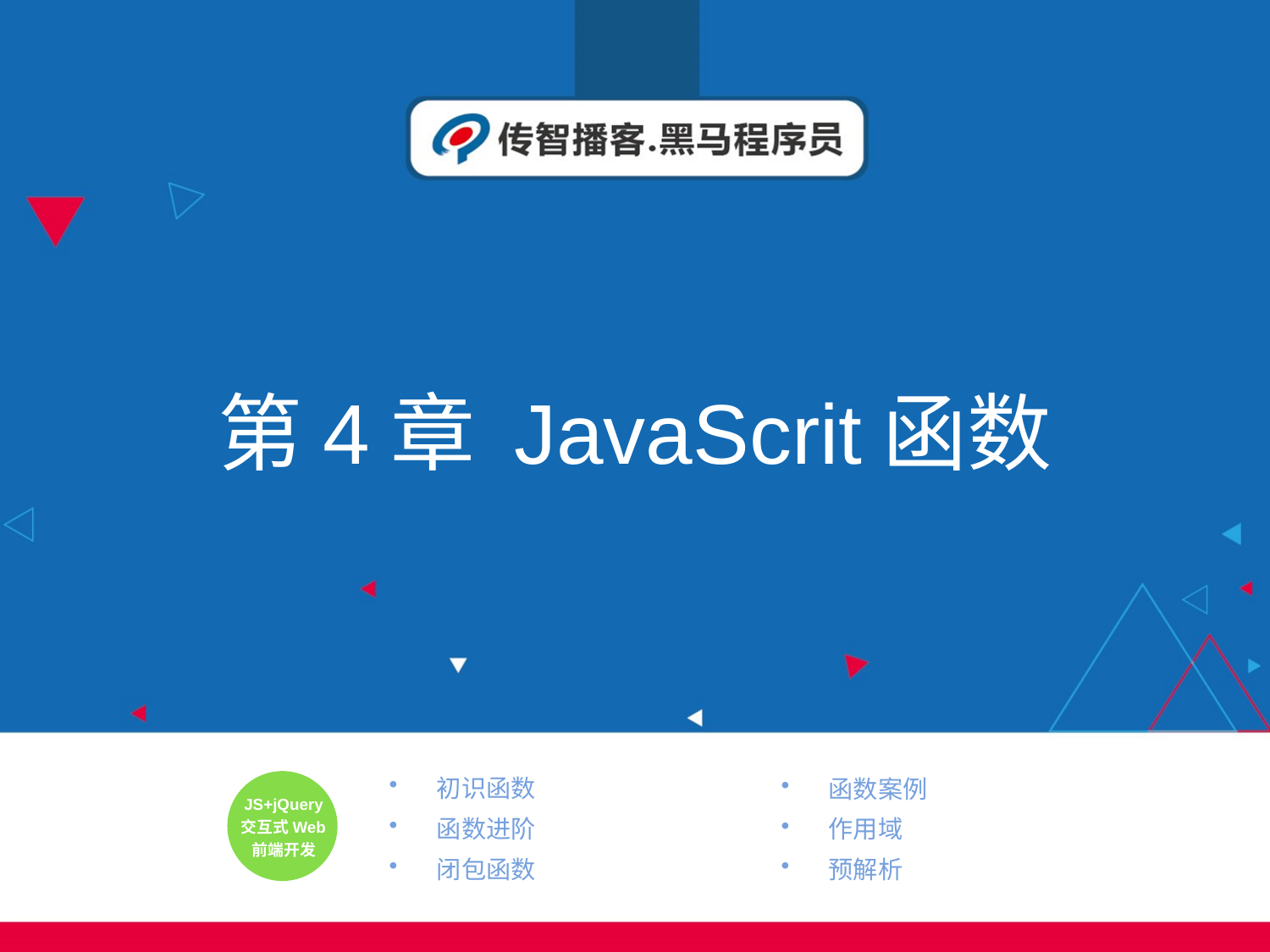

# 第4章 JavaScrit函数
初识函数
函数进阶
闭包函数
函数案例
作用域
预解析